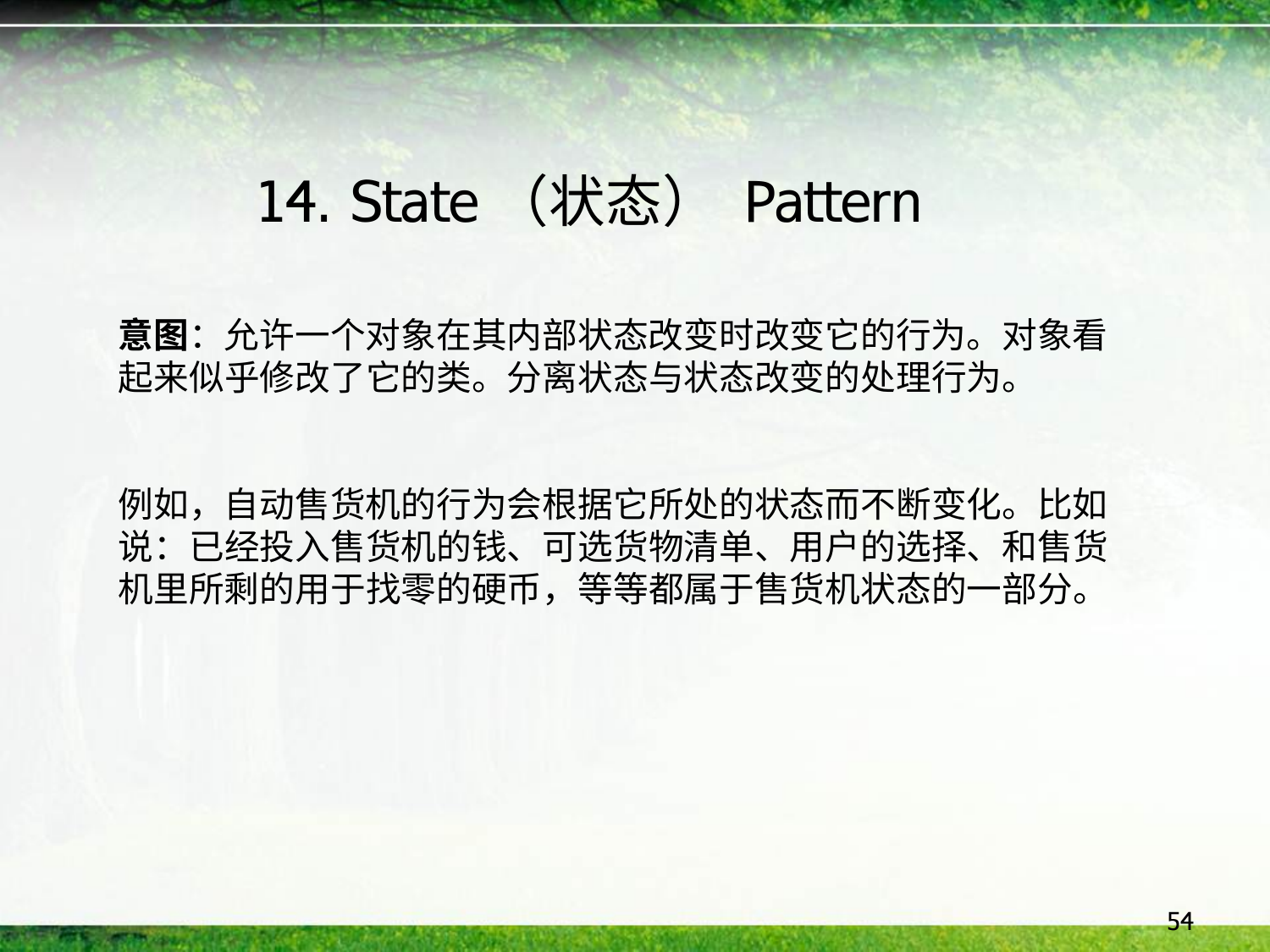

14. State（状态） Pattern
意图：允许一个对象在其内部状态改变时改变它的行为。对象看
起来似乎修改了它的类。分离状态与状态改变的处理行为。

例如，自动售货机的行为会根据它所处的状态而不断变化。比如说：已经投入售货机的钱、可选货物清单、用户的选择、和售货机里所剩的用于找零的硬币，等等都属于售货机状态的一部分。

54